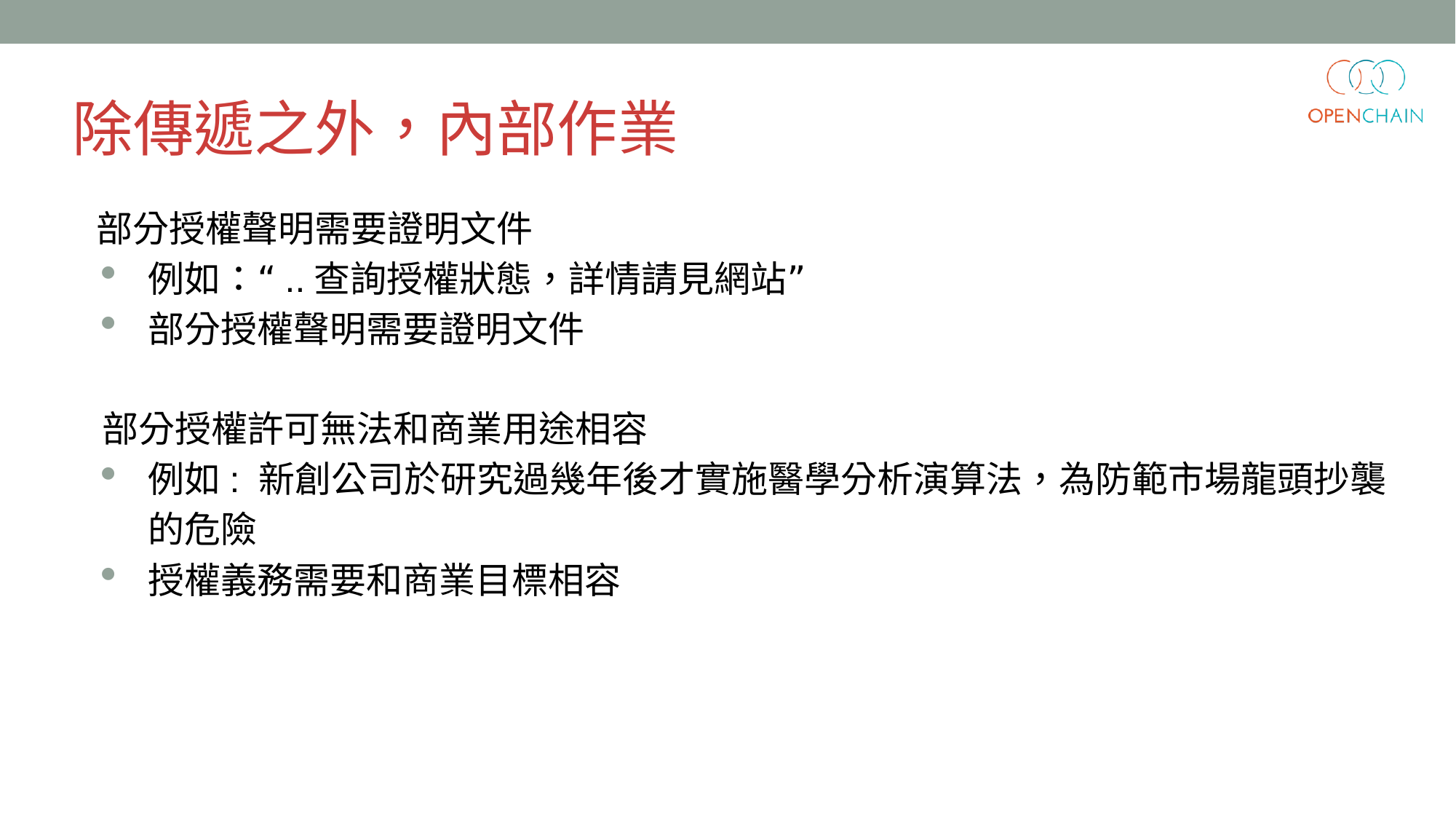

除傳遞之外，內部作業
部分授權聲明需要證明文件
例如：“..查詢授權狀態，詳情請見網站”
部分授權聲明需要證明文件
部分授權許可無法和商業用途相容
例如: 新創公司於研究過幾年後才實施醫學分析演算法，為防範市場龍頭抄襲的危險
授權義務需要和商業目標相容